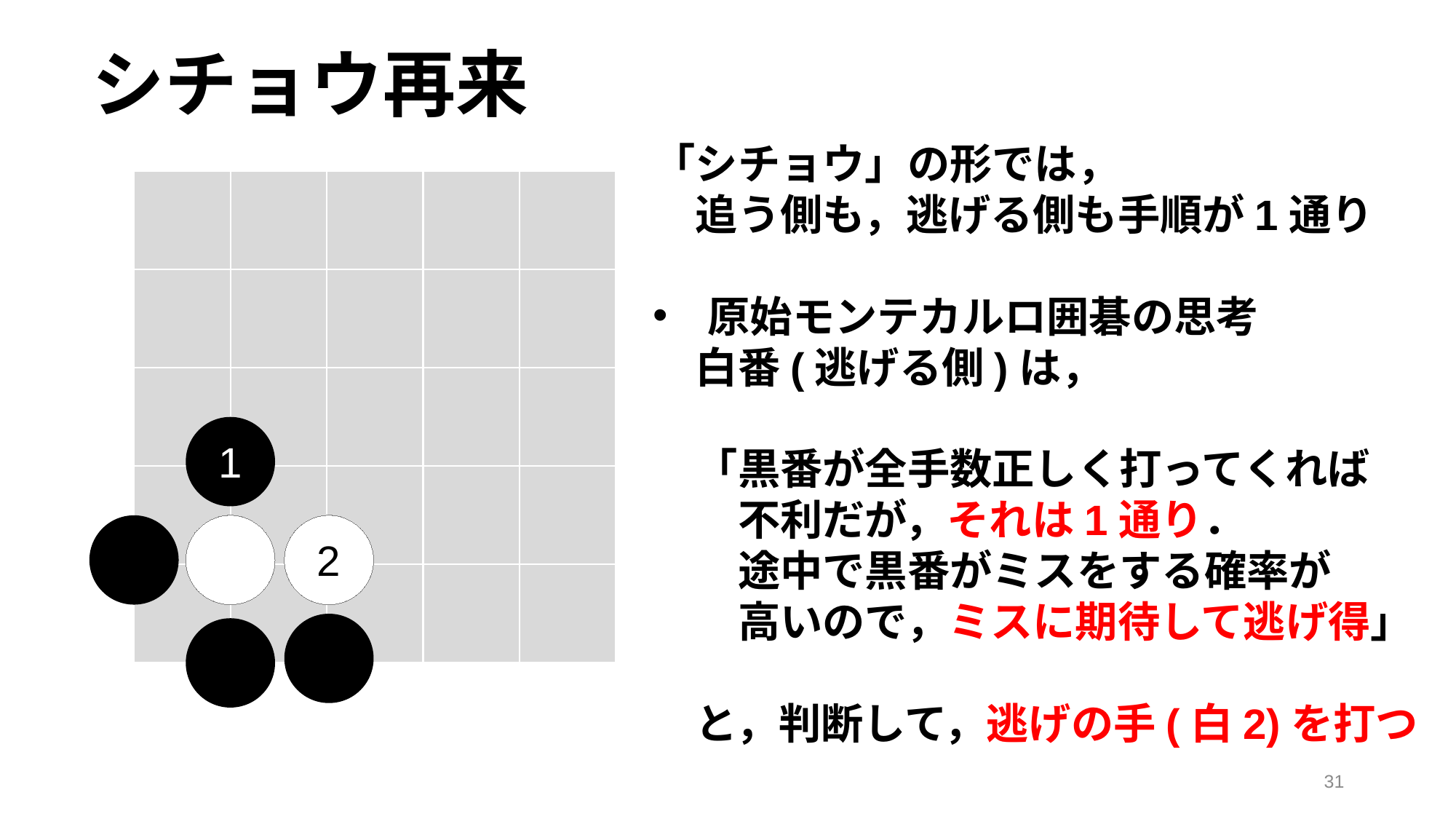

シチョウ再来
「シチョウ」の形では，
　追う側も，逃げる側も手順が1通り

原始モンテカルロ囲碁の思考
　白番(逃げる側)は，

　「黒番が全手数正しく打ってくれば
　　不利だが，それは1通り．
　　途中で黒番がミスをする確率が
　　高いので，ミスに期待して逃げ得」

　と，判断して，逃げの手(白2)を打つ

1

2

31